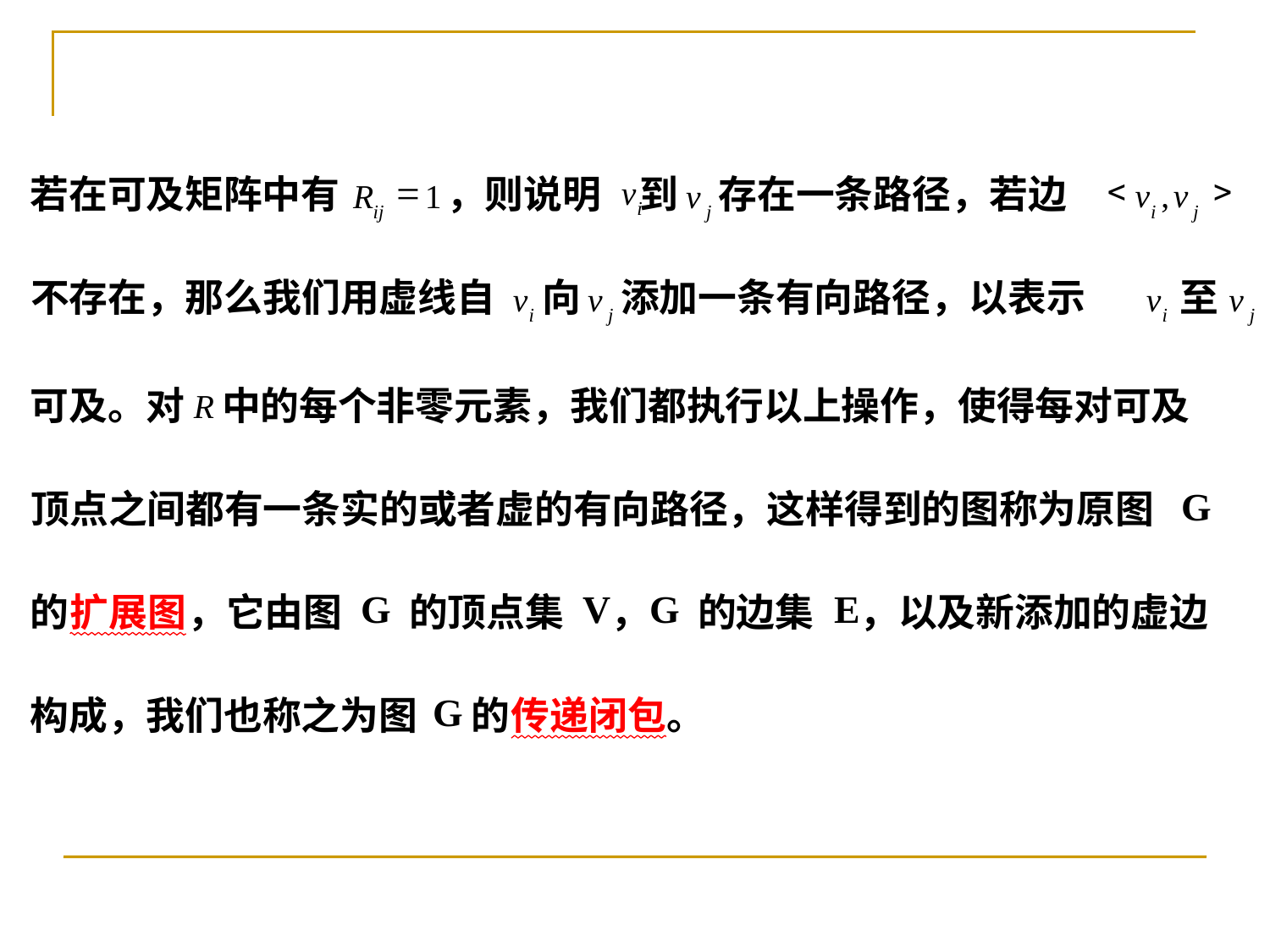

<
>
v
,
v
i
j
若在可及矩阵中有
，则说明
到
存在一条路径，若边
=
R
1
ij
v
i
v
j
不存在，那么我们用虚线自
向
添加一条有向路径，以表示
至
v
i
v
j
v
i
v
j
可及。对
中的每个非零元素，我们都执行以上操作，使得每对可及
R
G
顶点之间都有一条实的或者虚的有向路径，这样得到的图称为原图
G
V
G
E
的
扩展图
，它由图
的顶点集
，
的边集
，以及新添加的虚边

G
构成，我们也称之为图
的
传递闭包
。